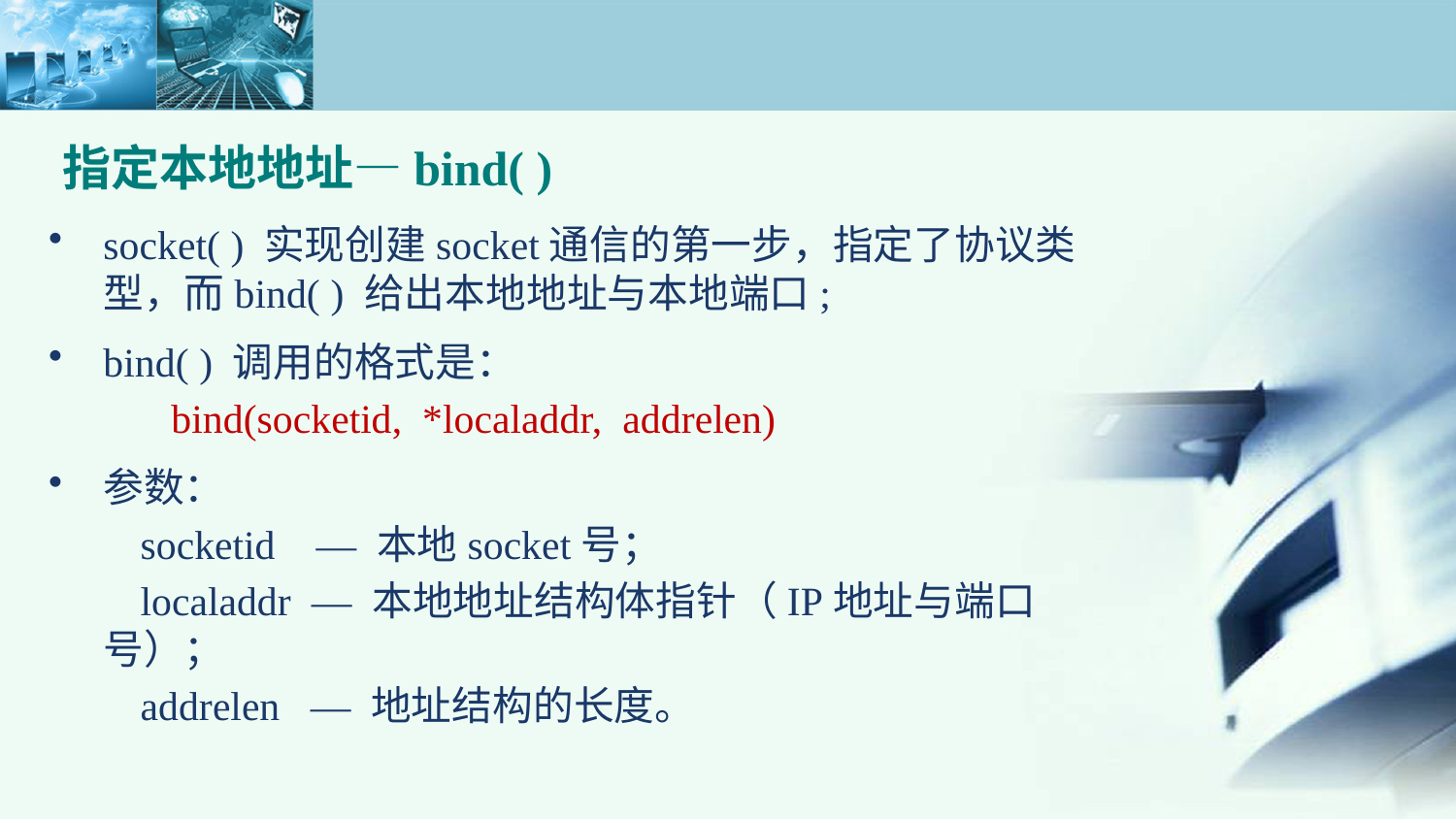

指定本地地址—bind( )
socket( ) 实现创建socket通信的第一步，指定了协议类型，而bind( ) 给出本地地址与本地端口;
bind( ) 调用的格式是：
            bind(socketid,  *localaddr,  addrelen)
参数：
         socketid    — 本地socket号；
         localaddr  — 本地地址结构体指针（IP地址与端口号）；
         addrelen   — 地址结构的长度。